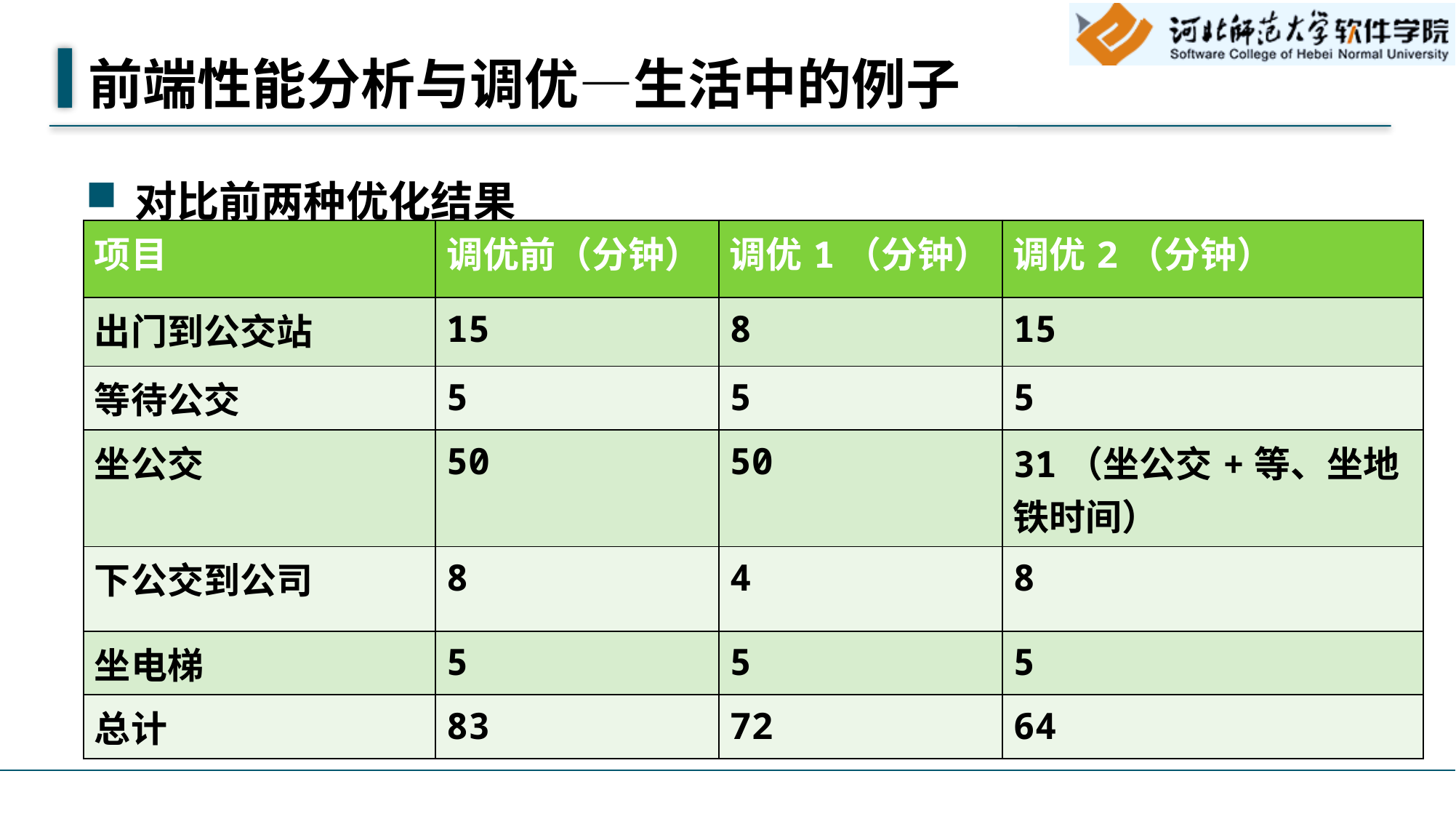

# 前端性能分析与调优—生活中的例子
对比前两种优化结果
| 项目 | 调优前（分钟） | 调优1（分钟） | 调优2（分钟） |
| --- | --- | --- | --- |
| 出门到公交站 | 15 | 8 | 15 |
| 等待公交 | 5 | 5 | 5 |
| 坐公交 | 50 | 50 | 31（坐公交+等、坐地铁时间） |
| 下公交到公司 | 8 | 4 | 8 |
| 坐电梯 | 5 | 5 | 5 |
| 总计 | 83 | 72 | 64 |